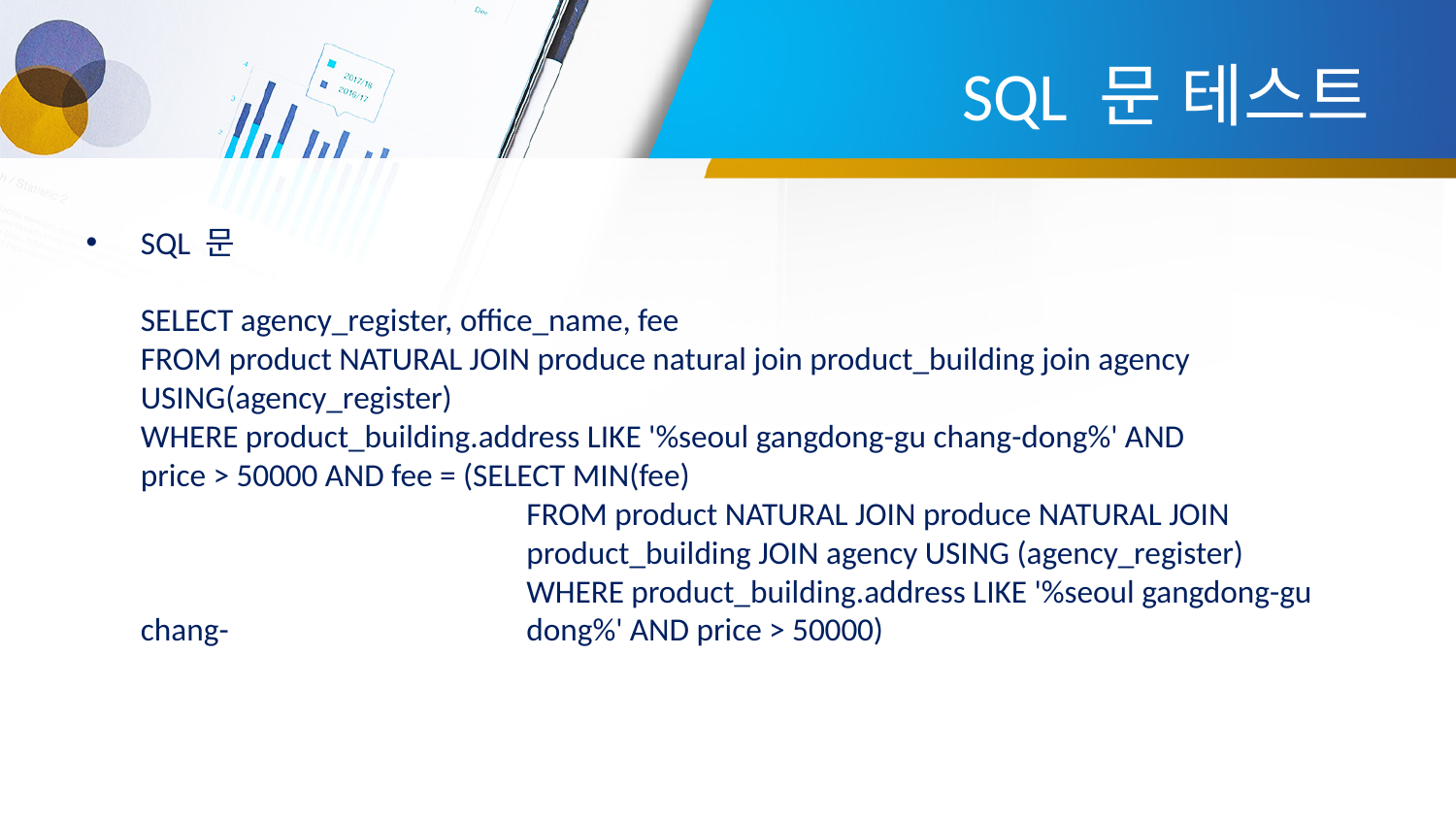

# SQL 문 테스트
SQL 문
SELECT agency_register, office_name, fee
FROM product NATURAL JOIN produce natural join product_building join agency USING(agency_register)
WHERE product_building.address LIKE '%seoul gangdong-gu chang-dong%' AND
price > 50000 AND fee = (SELECT MIN(fee)
		             FROM product NATURAL JOIN produce NATURAL JOIN 			             product_building JOIN agency USING (agency_register)
		             WHERE product_building.address LIKE '%seoul gangdong-gu chang-		             dong%' AND price > 50000)